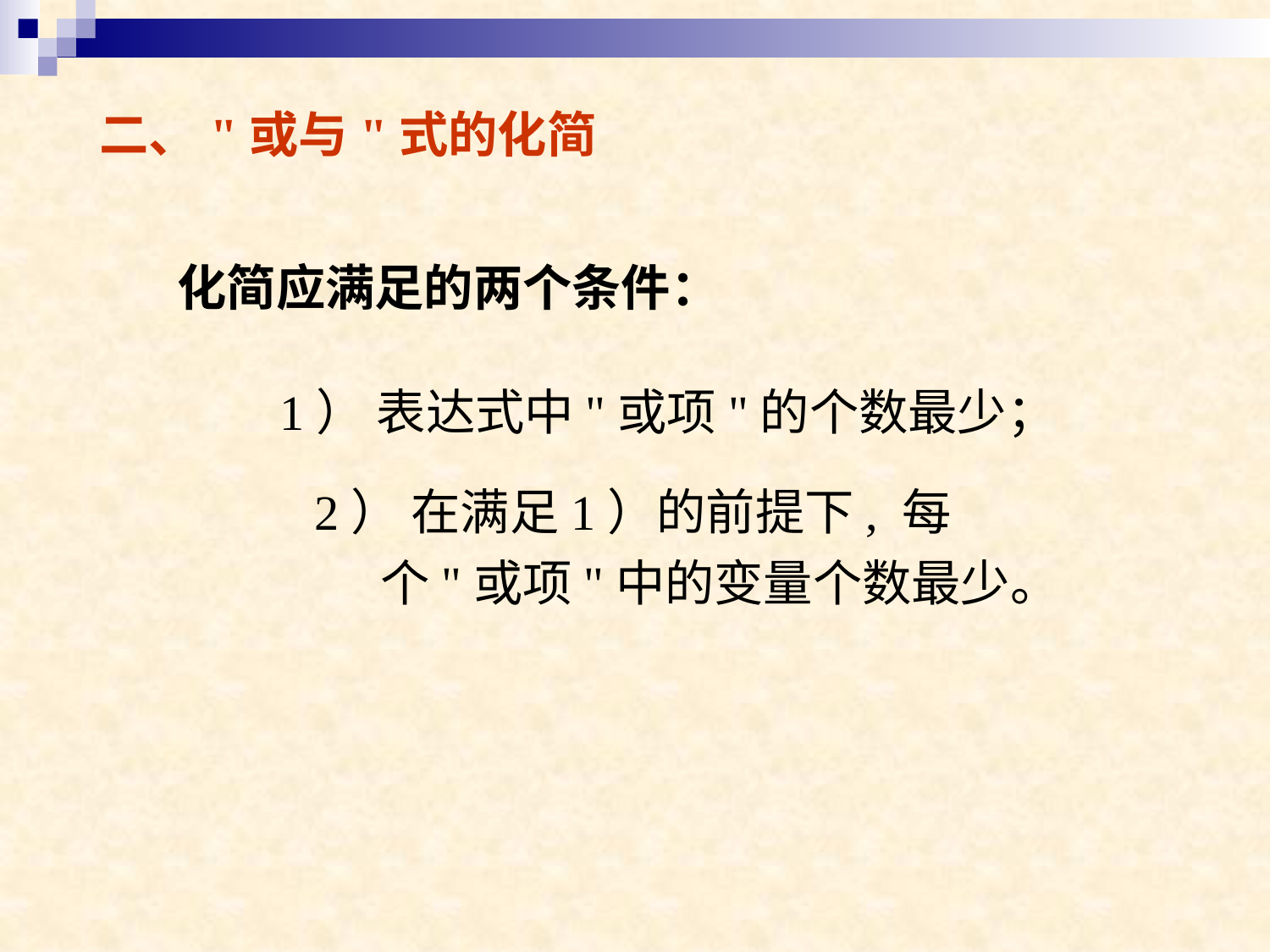

二、"或与"式的化简
化简应满足的两个条件：
1） 表达式中"或项"的个数最少；
2） 在满足1）的前提下, 每个"或项"中的变量个数最少。